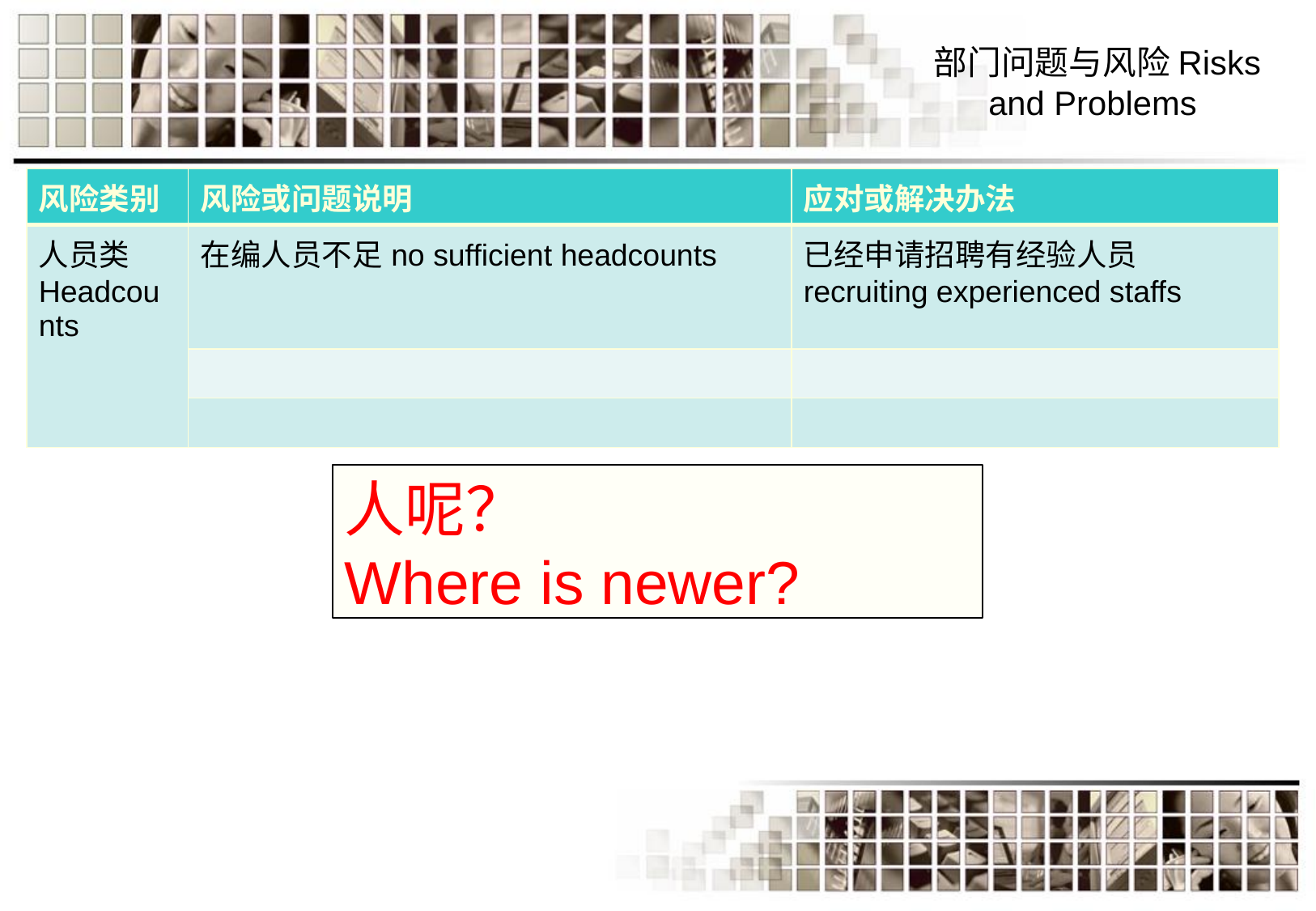

# 部门问题与风险Risks and Problems
| 风险类别 | 风险或问题说明 | 应对或解决办法 |
| --- | --- | --- |
| 人员类Headcounts | 在编人员不足no sufficient headcounts | 已经申请招聘有经验人员 recruiting experienced staffs |
|  |  |  |
|  |  |  |

人呢？
Where is newer?